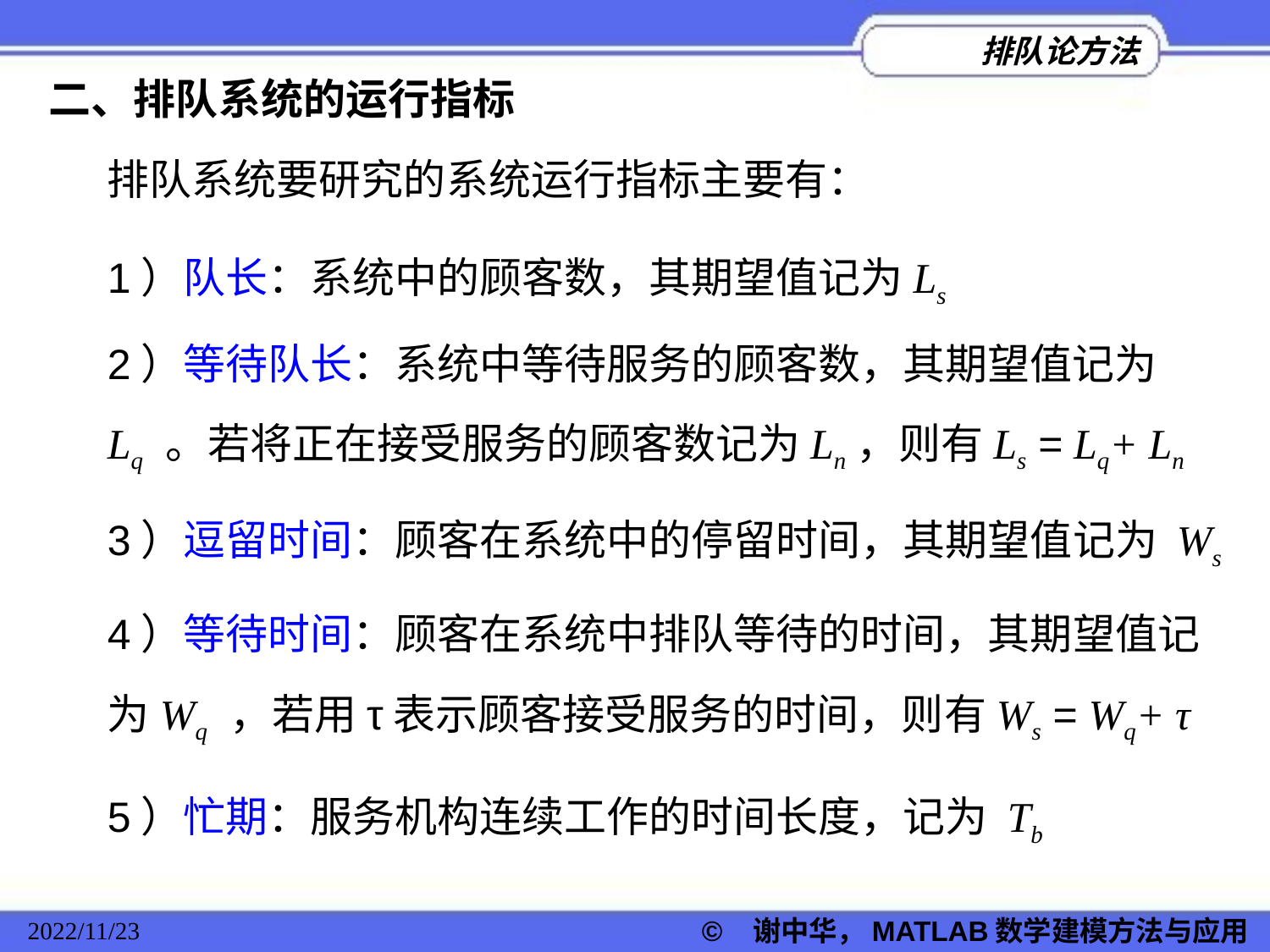

二、排队系统的运行指标
排队系统要研究的系统运行指标主要有：
1）队长：系统中的顾客数，其期望值记为Ls
2）等待队长：系统中等待服务的顾客数，其期望值记为Lq 。若将正在接受服务的顾客数记为Ln，则有Ls = Lq+ Ln
3）逗留时间：顾客在系统中的停留时间，其期望值记为 Ws
4）等待时间：顾客在系统中排队等待的时间，其期望值记为Wq ，若用τ表示顾客接受服务的时间，则有Ws = Wq+ τ
5）忙期：服务机构连续工作的时间长度，记为 Tb
2022/11/23
©   谢中华，MATLAB数学建模方法与应用